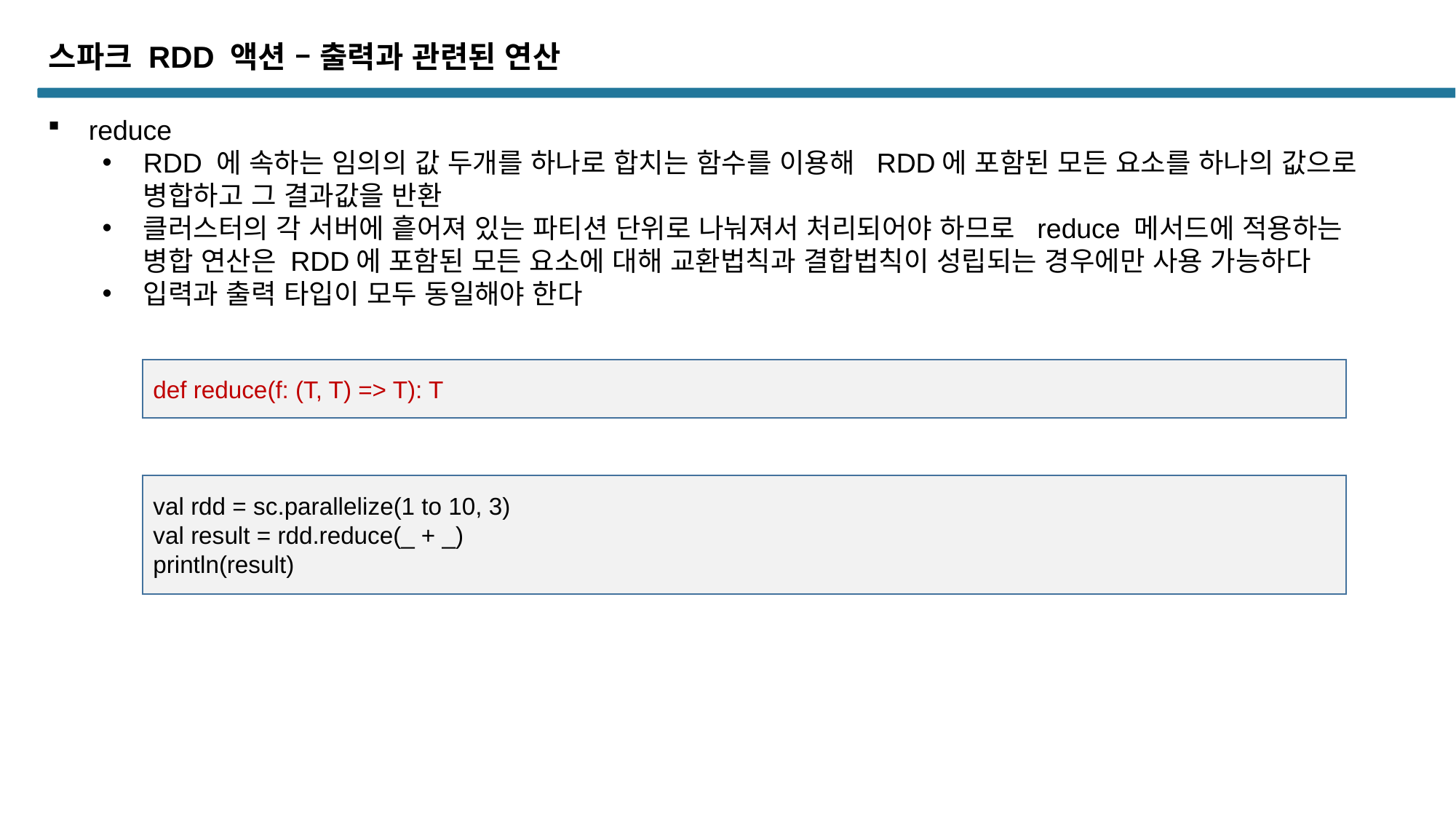

스파크 RDD 액션 – 출력과 관련된 연산
reduce
RDD 에 속하는 임의의 값 두개를 하나로 합치는 함수를 이용해  RDD에 포함된 모든 요소를 하나의 값으로 병합하고 그 결과값을 반환
클러스터의 각 서버에 흩어져 있는 파티션 단위로 나눠져서 처리되어야 하므로  reduce 메서드에 적용하는 병합 연산은 RDD에 포함된 모든 요소에 대해 교환법칙과 결합법칙이 성립되는 경우에만 사용 가능하다
입력과 출력 타입이 모두 동일해야 한다

def reduce(f: (T, T) => T): T
val rdd = sc.parallelize(1 to 10, 3)
val result = rdd.reduce(_ + _)
println(result)